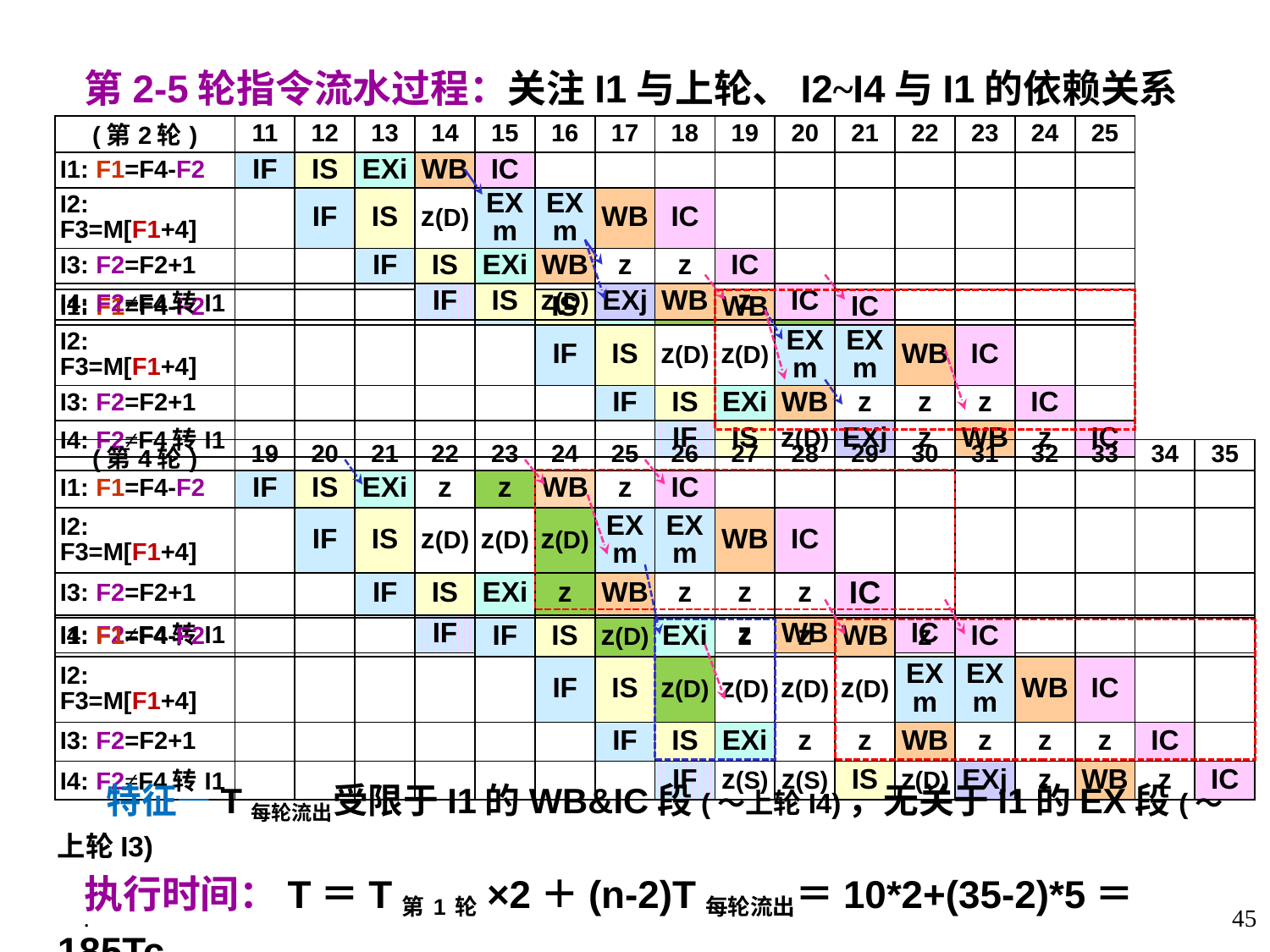

第2-5轮指令流水过程：关注I1与上轮、I2~I4与I1的依赖关系
| (第2轮) | 11 | 12 | 13 | 14 | 15 | 16 | 17 | 18 | 19 | 20 | 21 | 22 | 23 | 24 | 25 |
| --- | --- | --- | --- | --- | --- | --- | --- | --- | --- | --- | --- | --- | --- | --- | --- |
| I1: F1=F4-F2 | IF | IS | EXi | WB | IC |  |  |  |  |  |  |  |  |  |  |
| I2: F3=M[F1+4] |  | IF | IS | z(D) | EXm | EXm | WB | IC |  |  |  |  |  |  |  |
| I3: F2=F2+1 |  |  | IF | IS | EXi | WB | z | z | IC |  |  |  |  |  |  |
| I4: F2≠F4转I1 |  |  |  | IF | IS | z(D) | EXj | WB | z | IC |  |  |  |  |  |

| I1: F1=F4-F2 |  |  |  |  | IF | IS | EXi | z | WB | z | IC |  |  |  |  |
| --- | --- | --- | --- | --- | --- | --- | --- | --- | --- | --- | --- | --- | --- | --- | --- |
| I2: F3=M[F1+4] |  |  |  |  |  | IF | IS | z(D) | z(D) | EXm | EXm | WB | IC |  |  |
| I3: F2=F2+1 |  |  |  |  |  |  | IF | IS | EXi | WB | z | z | z | IC |  |
| I4: F2≠F4转I1 |  |  |  |  |  |  |  | IF | IS | z(D) | EXj | z | WB | z | IC |
| (第4轮) | 19 | 20 | 21 | 22 | 23 | 24 | 25 | 26 | 27 | 28 | 29 | 30 | 31 | 32 | 33 | 34 | 35 |
| --- | --- | --- | --- | --- | --- | --- | --- | --- | --- | --- | --- | --- | --- | --- | --- | --- | --- |
| I1: F1=F4-F2 | IF | IS | EXi | z | z | WB | z | IC |  |  |  |  |  |  |  |  |  |
| I2: F3=M[F1+4] |  | IF | IS | z(D) | z(D) | z(D) | EXm | EXm | WB | IC |  |  |  |  |  |  |  |
| I3: F2=F2+1 |  |  | IF | IS | EXi | z | WB | z | z | z | IC |  |  |  |  |  |  |
| I4: F2≠F4转I1 |  |  |  | IF | z(S) | IS | z(D) | EXj | z | WB | z | IC |  |  |  |  |  |

| I1: F1=F4-F2 |  |  |  |  | IF | IS | z(D) | EXi | z | z | WB | z | IC |  |  |  |  |
| --- | --- | --- | --- | --- | --- | --- | --- | --- | --- | --- | --- | --- | --- | --- | --- | --- | --- |
| I2: F3=M[F1+4] |  |  |  |  |  | IF | IS | z(D) | z(D) | z(D) | z(D) | EXm | EXm | WB | IC |  |  |
| I3: F2=F2+1 |  |  |  |  |  |  | IF | IS | EXi | z | z | WB | z | z | z | IC |  |
| I4: F2≠F4转I1 |  |  |  |  |  |  |  | IF | z(S) | z(S) | IS | z(D) | EXj | z | WB | z | IC |
     特征—T每轮流出受限于I1的WB&IC段(～上轮I4)，无关于I1的EX段(～上轮I3)
  执行时间：T＝T第1轮×2＋(n-2)T每轮流出＝10*2+(35-2)*5＝185Tc
.
45